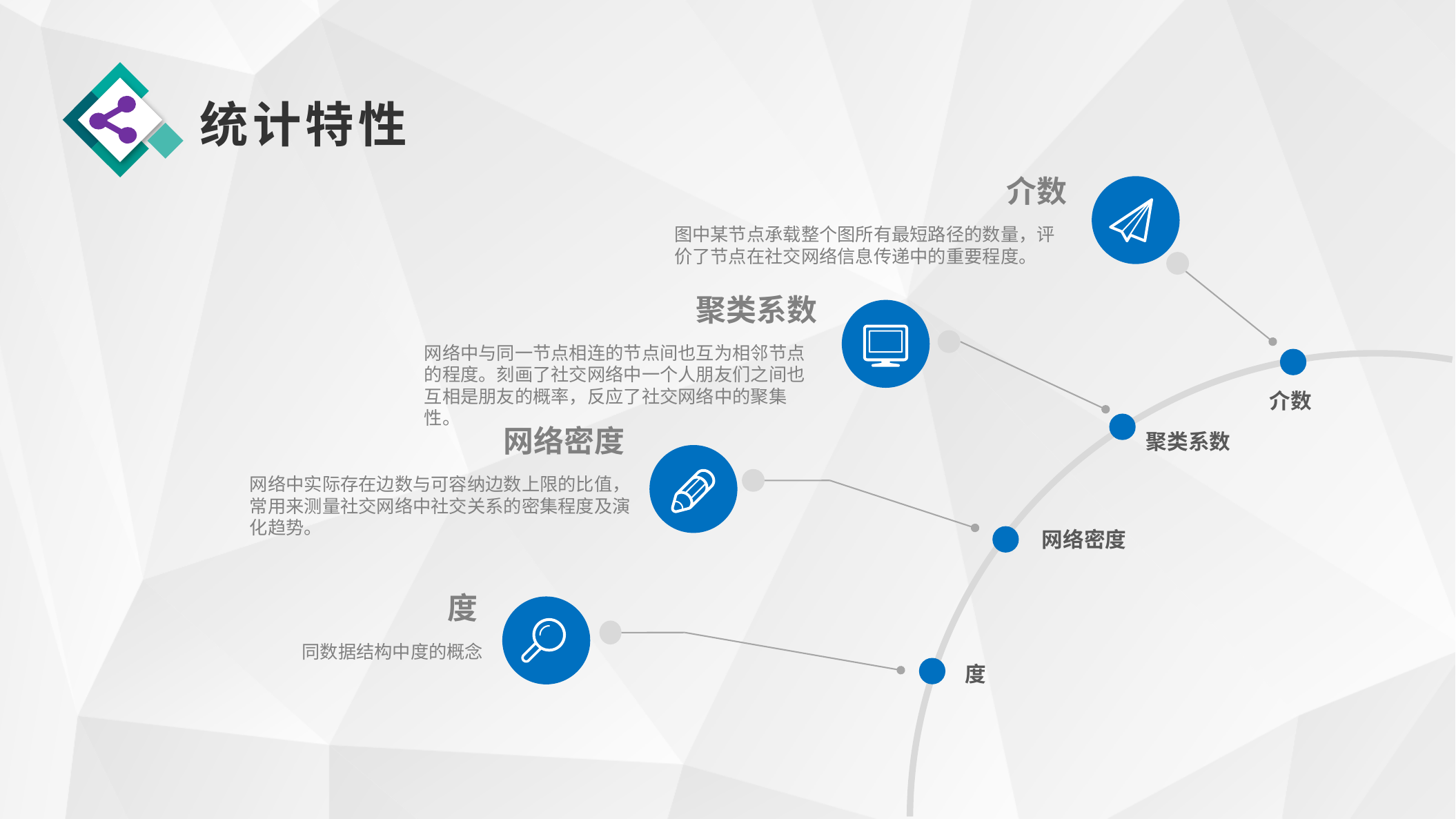

统计特性

介数
图中某节点承载整个图所有最短路径的数量，评价了节点在社交网络信息传递中的重要程度。

聚类系数
网络中与同一节点相连的节点间也互为相邻节点的程度。刻画了社交网络中一个人朋友们之间也互相是朋友的概率，反应了社交网络中的聚集性。

介数

网络密度
网络中实际存在边数与可容纳边数上限的比值，常用来测量社交网络中社交关系的密集程度及演化趋势。
聚类系数

网络密度

度
同数据结构中度的概念

度